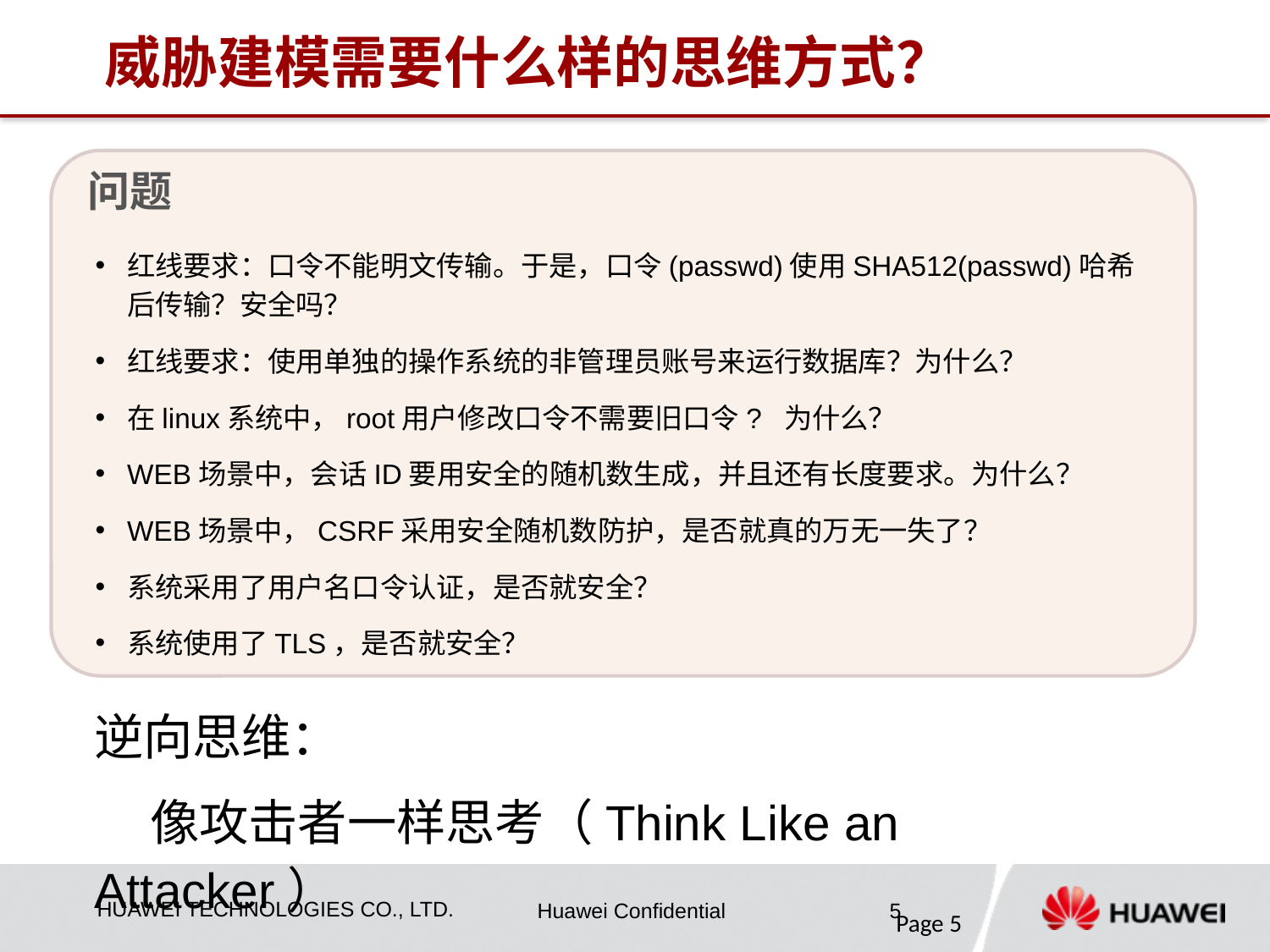

# 威胁建模需要什么样的思维方式？

问题
红线要求：口令不能明文传输。于是，口令(passwd)使用SHA512(passwd)哈希后传输？安全吗？
红线要求：使用单独的操作系统的非管理员账号来运行数据库？为什么？
在linux系统中，root用户修改口令不需要旧口令?  为什么？
WEB场景中，会话ID要用安全的随机数生成，并且还有长度要求。为什么？
WEB场景中，CSRF采用安全随机数防护，是否就真的万无一失了？
系统采用了用户名口令认证，是否就安全？
系统使用了TLS，是否就安全？

逆向思维：
    像攻击者一样思考（Think Like an Attacker）
Page 5